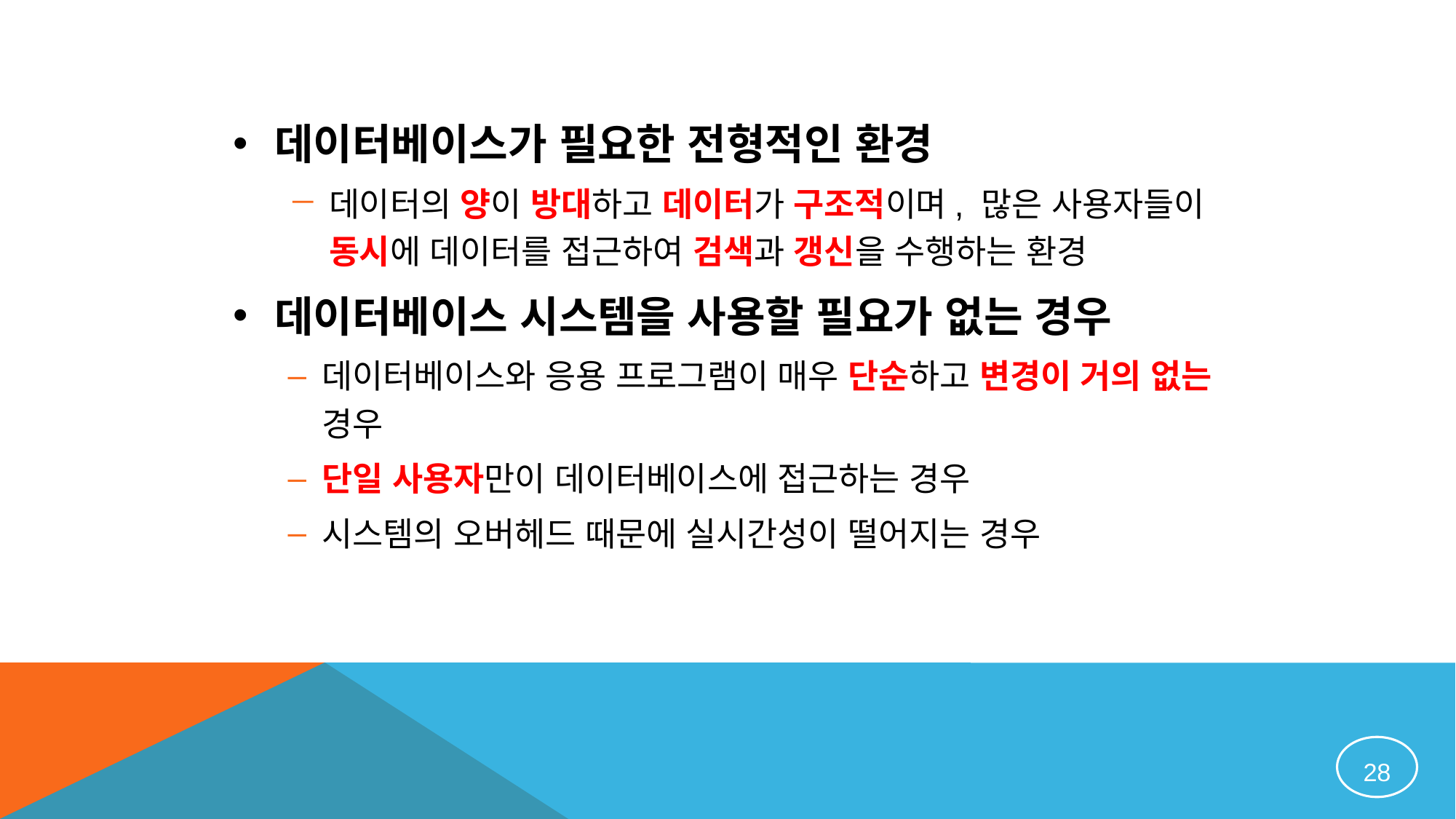

#
데이터베이스가 필요한 전형적인 환경
데이터의 양이 방대하고 데이터가 구조적이며, 많은 사용자들이 동시에 데이터를 접근하여 검색과 갱신을 수행하는 환경
데이터베이스 시스템을 사용할 필요가 없는 경우
데이터베이스와 응용 프로그램이 매우 단순하고 변경이 거의 없는 경우
단일 사용자만이 데이터베이스에 접근하는 경우
시스템의 오버헤드 때문에 실시간성이 떨어지는 경우
28